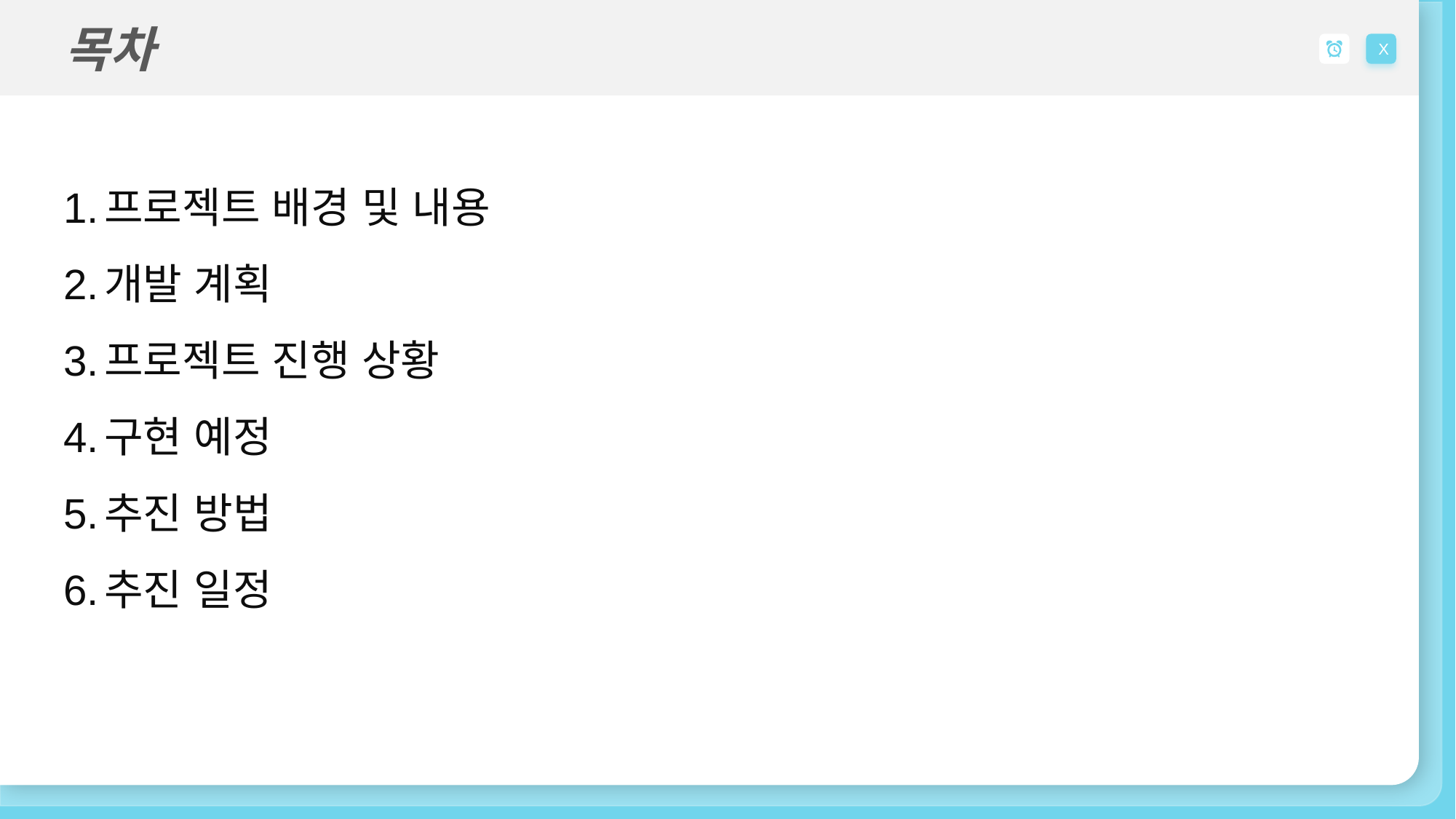

목차

X
프로젝트 배경 및 내용
개발 계획
프로젝트 진행 상황
구현 예정
추진 방법
추진 일정